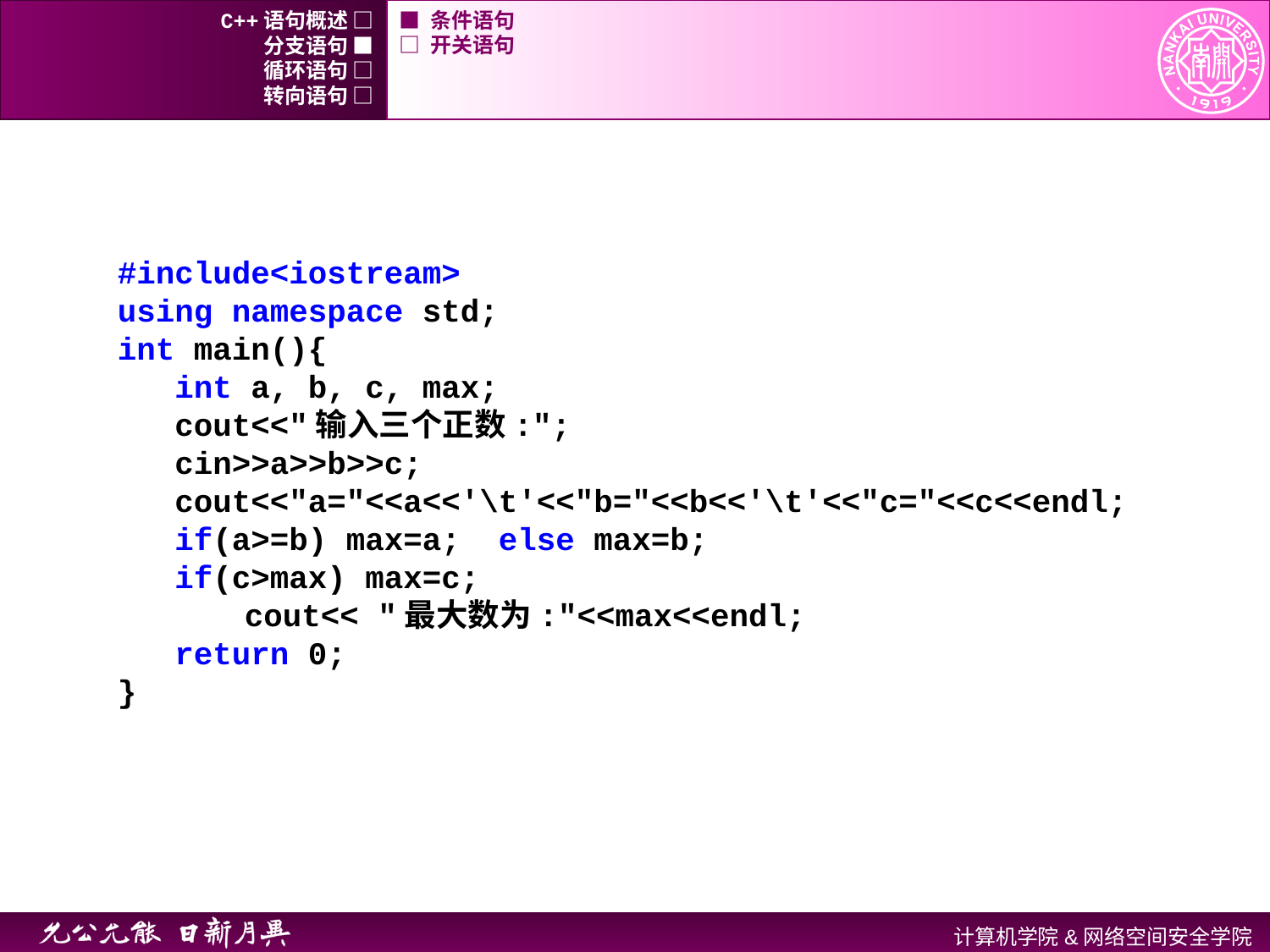

C++语句概述 □
■ 条件语句
分支语句 ■
□ 开关语句
循环语句 □

转向语句 □

#include<iostream>
using namespace std;
int main(){
   int a, b, c, max;
   cout<<"输入三个正数:";
   cin>>a>>b>>c;
   cout<<"a="<<a<<'\t'<<"b="<<b<<'\t'<<"c="<<c<<endl;
   if(a>=b) max=a;  else max=b;
   if(c>max) max=c;
   	cout<< "最大数为:"<<max<<endl;
   return 0;
}